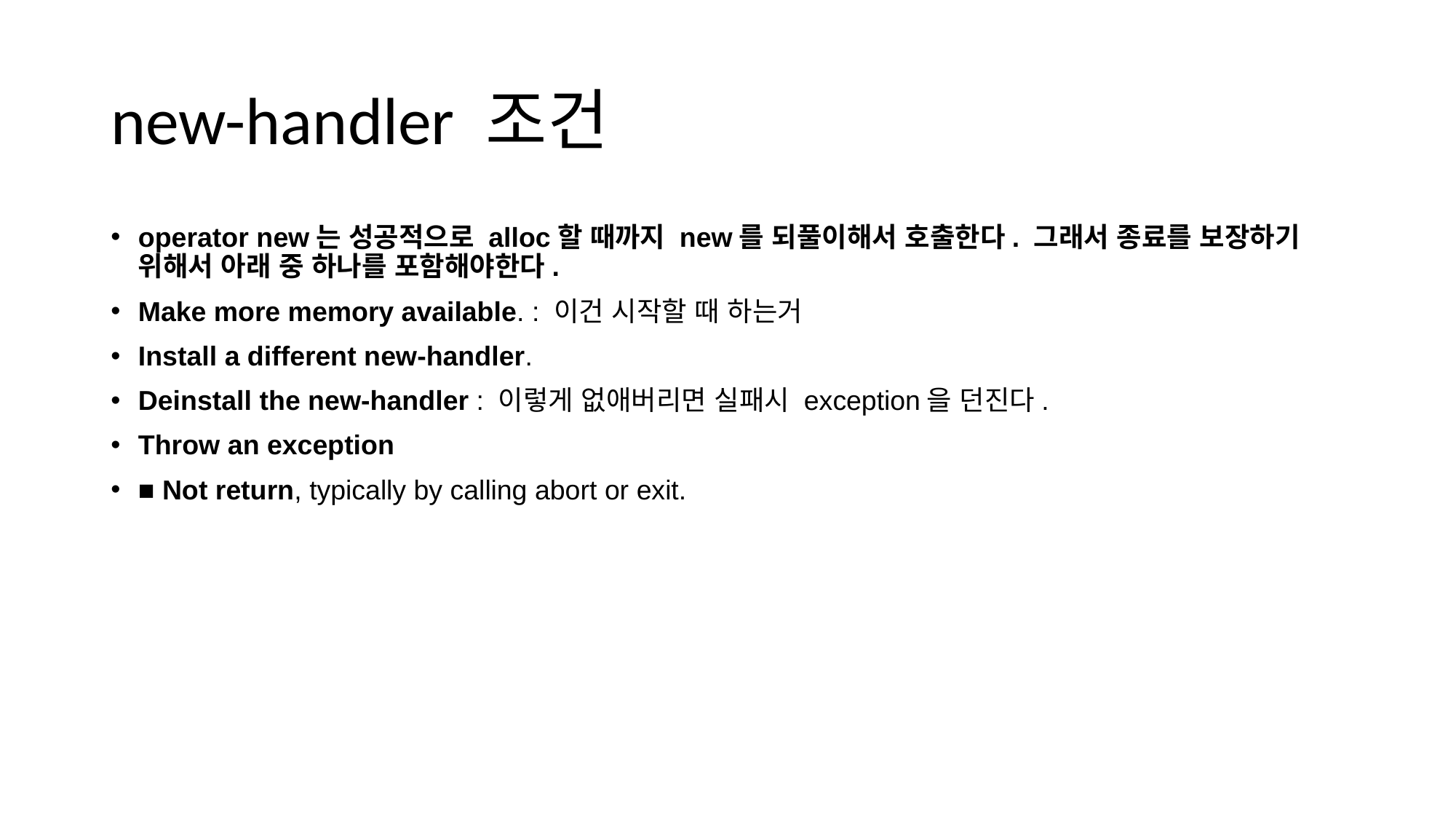

# new-handler 조건
operator new는 성공적으로 alloc할 때까지 new를 되풀이해서 호출한다. 그래서 종료를 보장하기 위해서 아래 중 하나를 포함해야한다.
Make more memory available. : 이건 시작할 때 하는거
Install a different new-handler.
Deinstall the new-handler : 이렇게 없애버리면 실패시 exception을 던진다.
Throw an exception
■ Not return, typically by calling abort or exit.